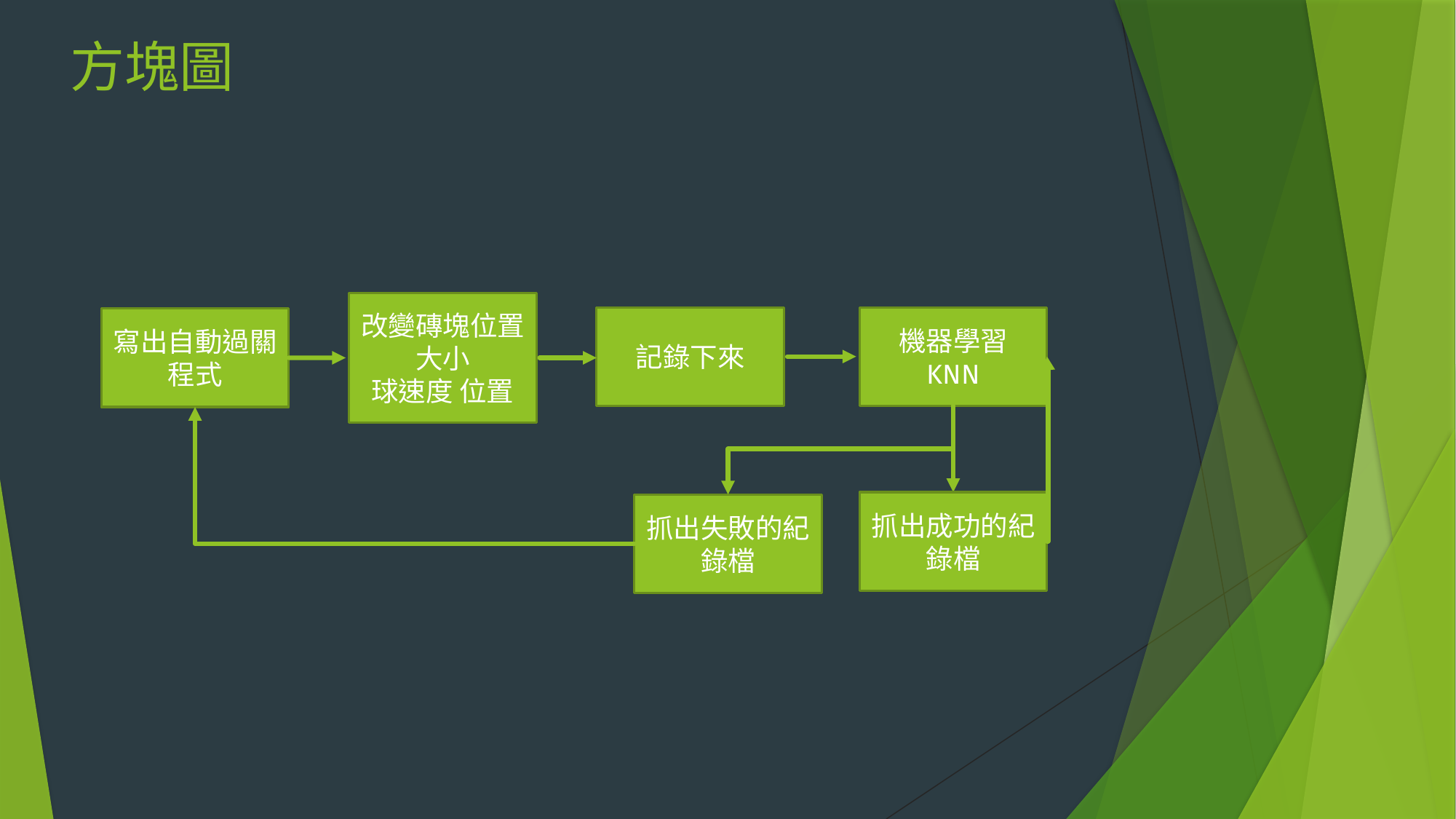

# 方塊圖

改變磚塊位置
大小
球速度 位置

記錄下來
機器學習
KNN
寫出自動過關程式
抓出成功的紀錄檔
抓出失敗的紀錄檔